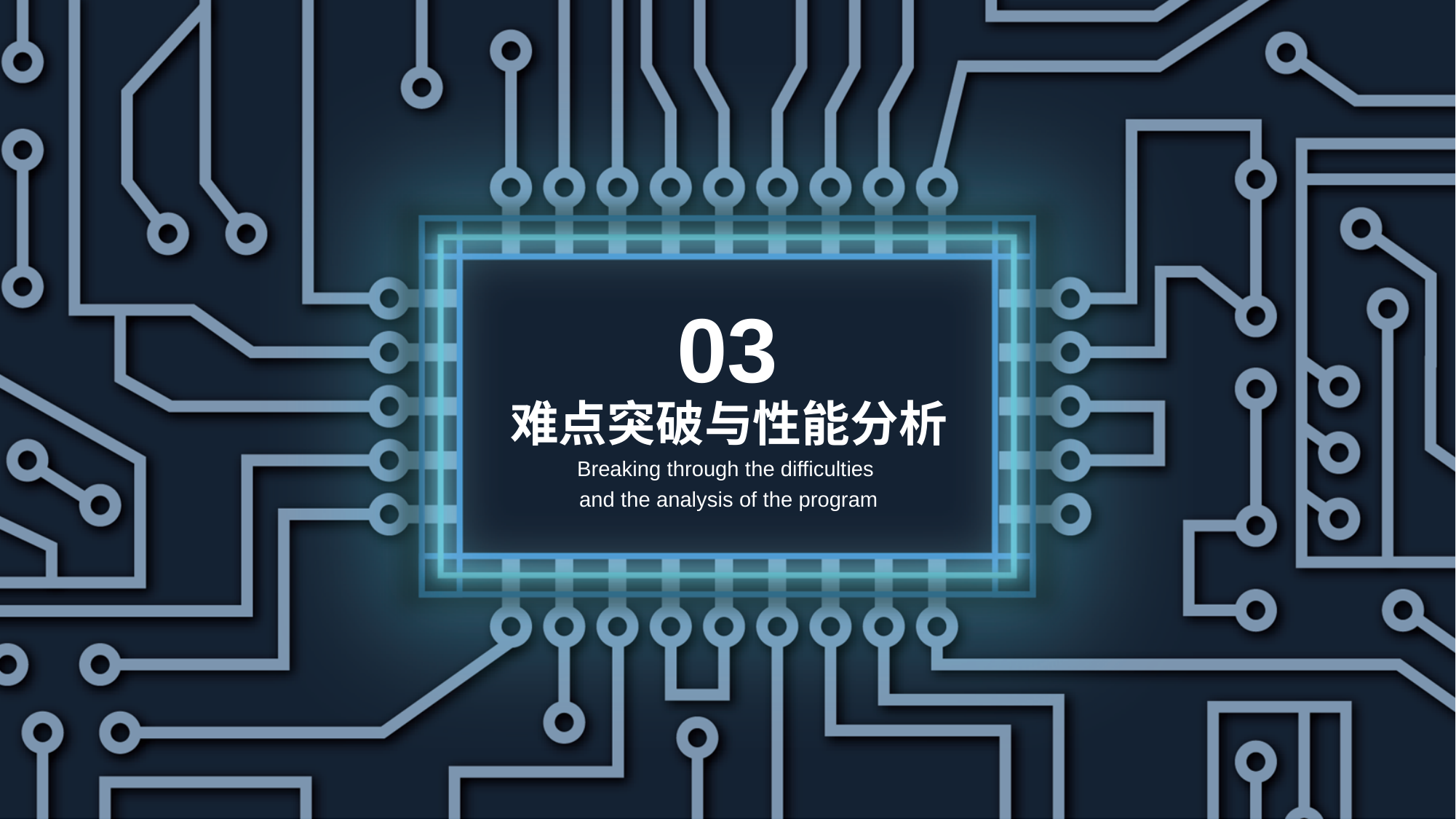

03
难点突破与性能分析
Breaking through the difficulties
and the analysis of the program